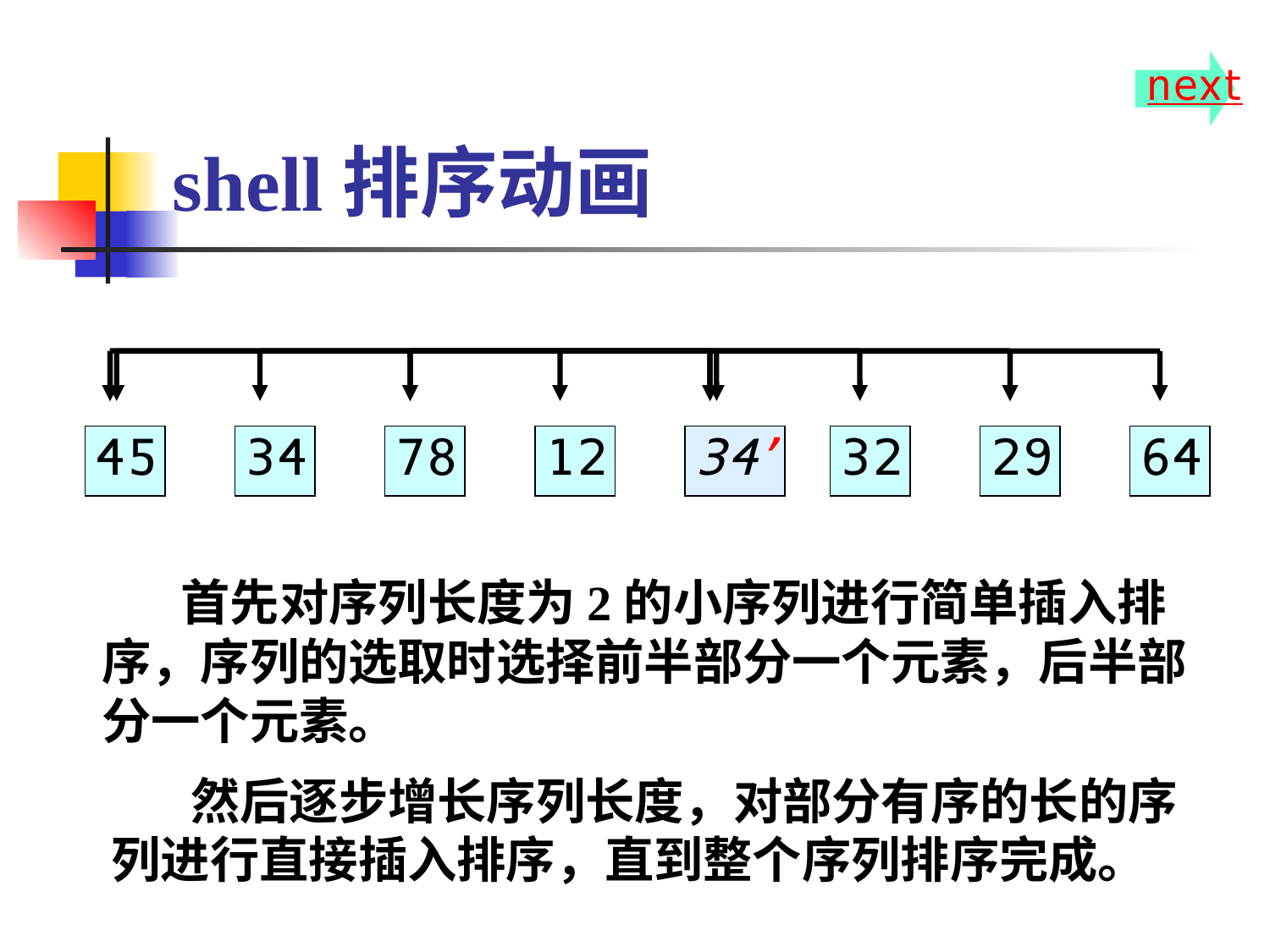

shell排序动画
next

45
34
78
12
34’
32
29
64
      首先对序列长度为2的小序列进行简单插入排序，序列的选取时选择前半部分一个元素，后半部分一个元素。
      然后逐步增长序列长度，对部分有序的长的序列进行直接插入排序，直到整个序列排序完成。
20